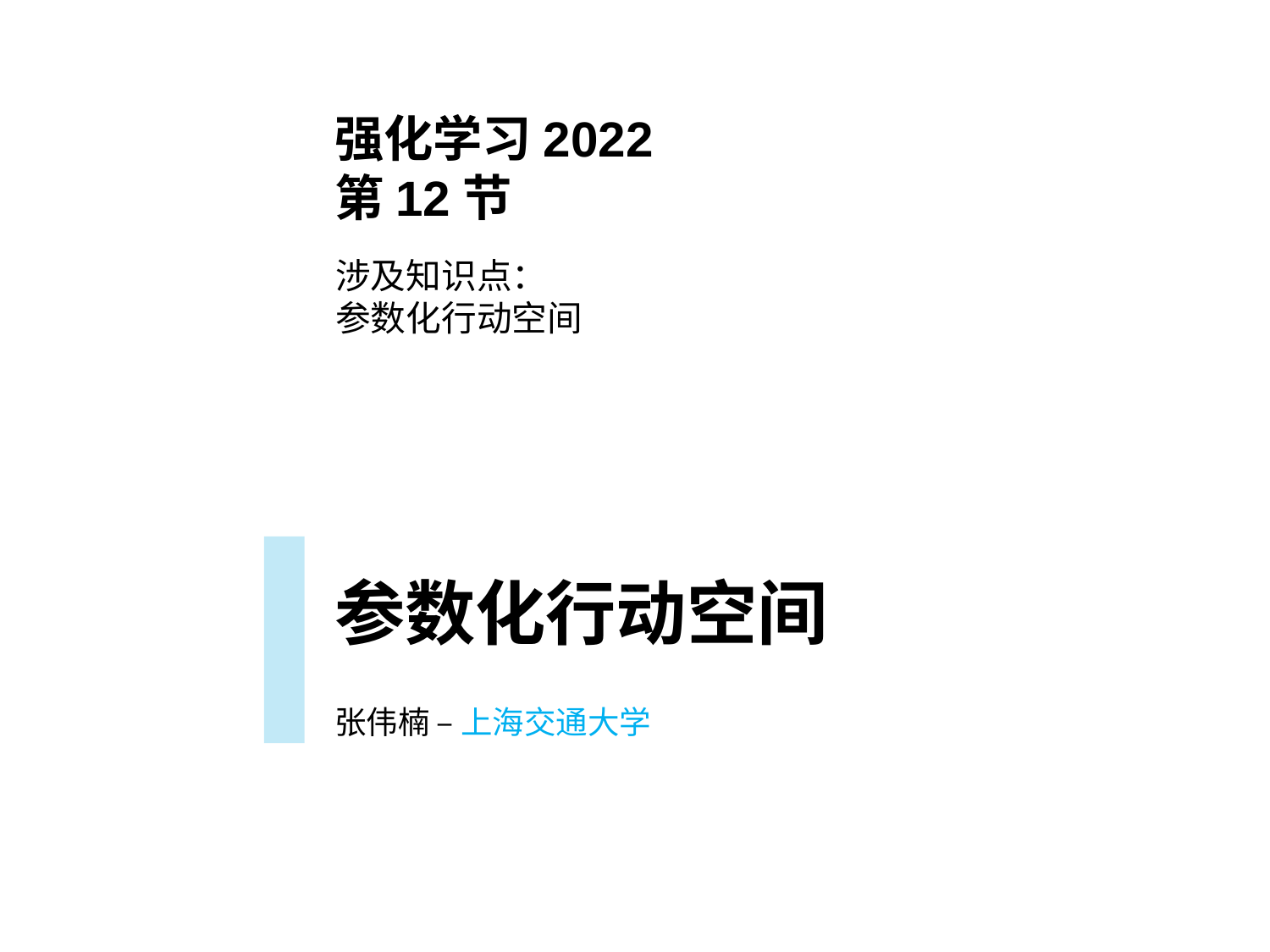

强化学习2022
第12节

涉及知识点：
参数化行动空间
参数化行动空间
张伟楠 – 上海交通大学